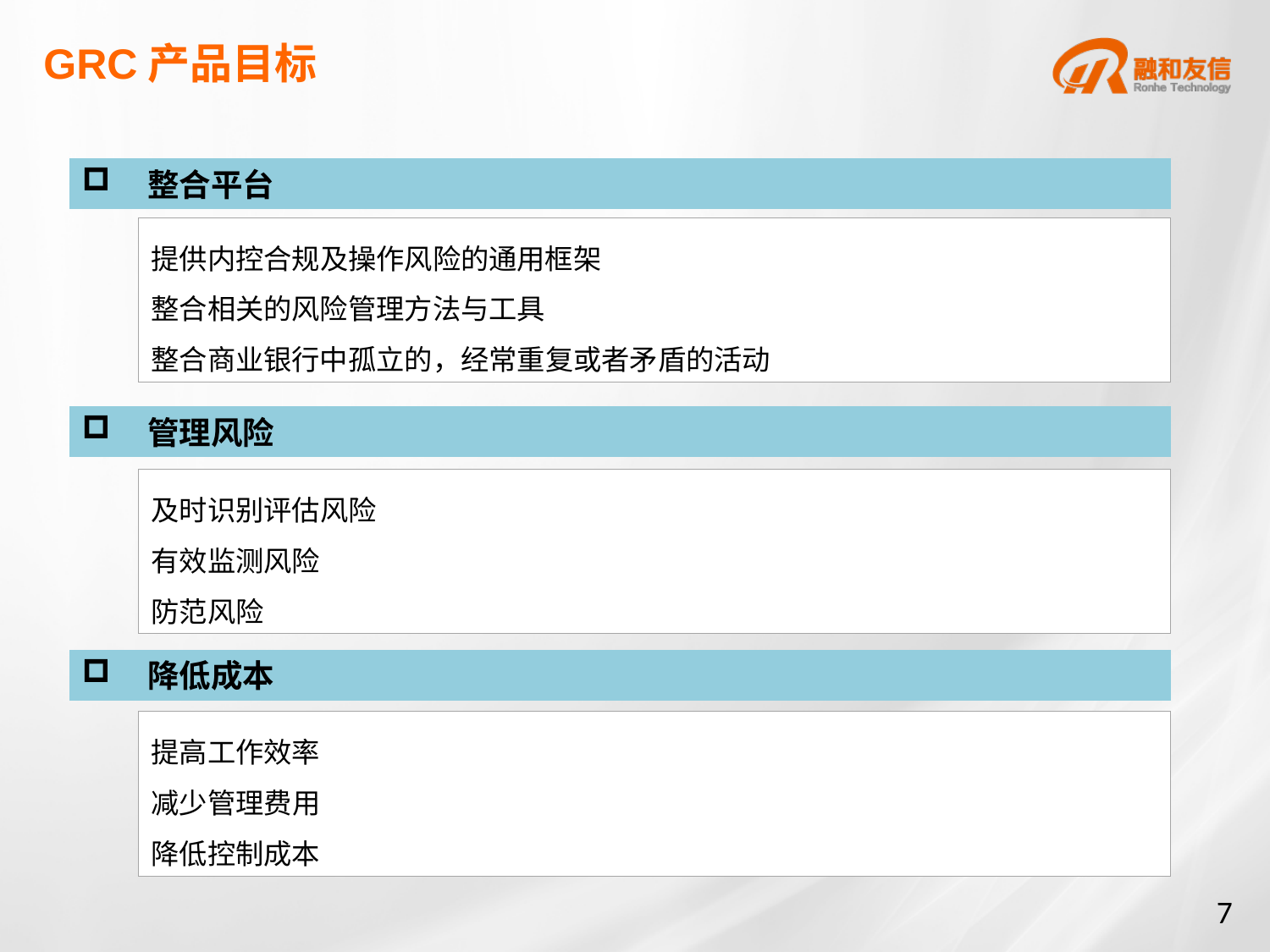

GRC产品目标
    整合平台
提供内控合规及操作风险的通用框架
整合相关的风险管理方法与工具
整合商业银行中孤立的，经常重复或者矛盾的活动
    管理风险
及时识别评估风险
有效监测风险
防范风险
    降低成本
提高工作效率
减少管理费用
降低控制成本
7